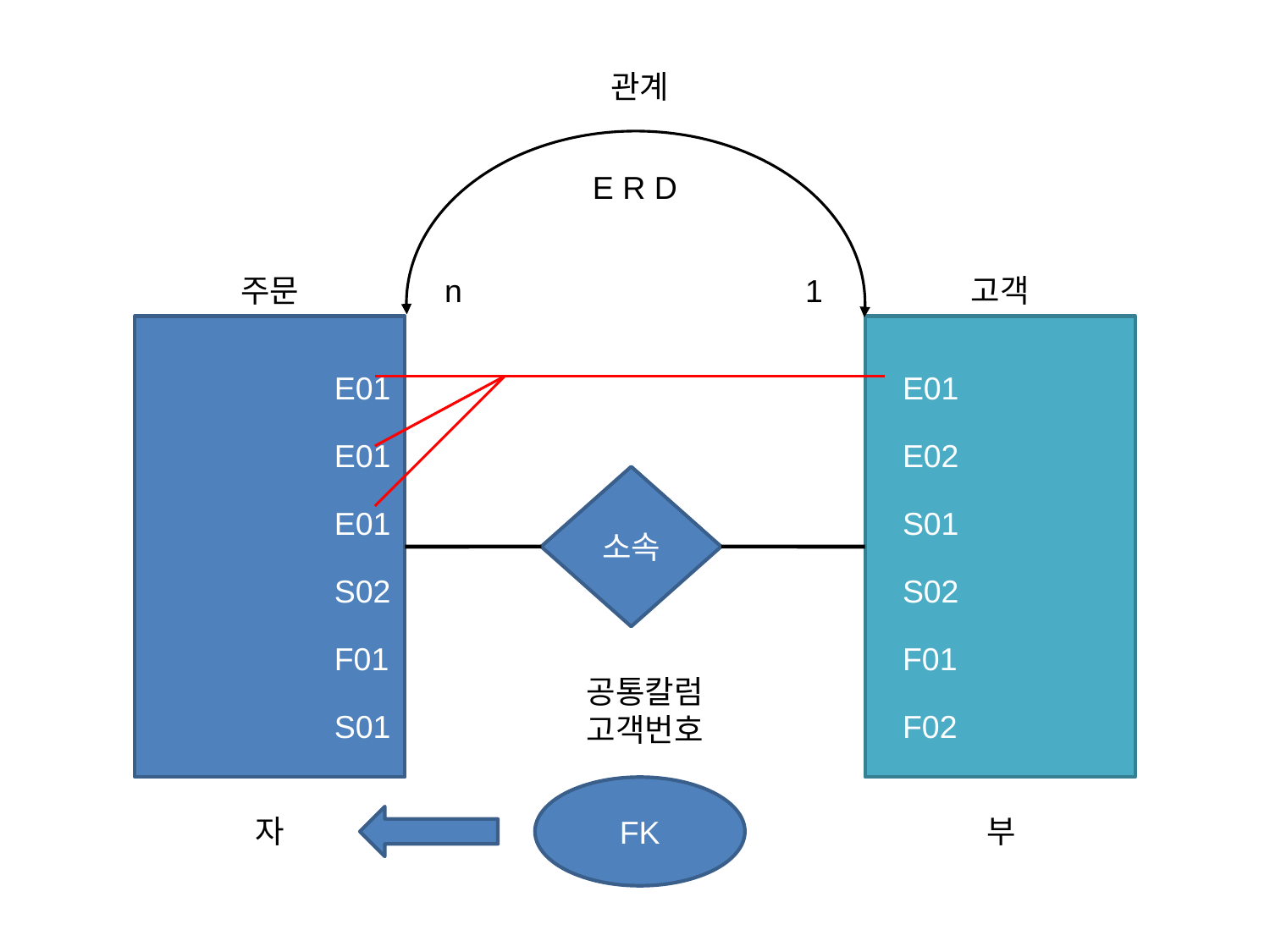

관계

E R D
주문
n
1
고객
	E01
	E01
	E01
	S02
	F01
	S01
E01
E02
S01
S02
F01
F02
소속
공통칼럼
고객번호
FK
자
부